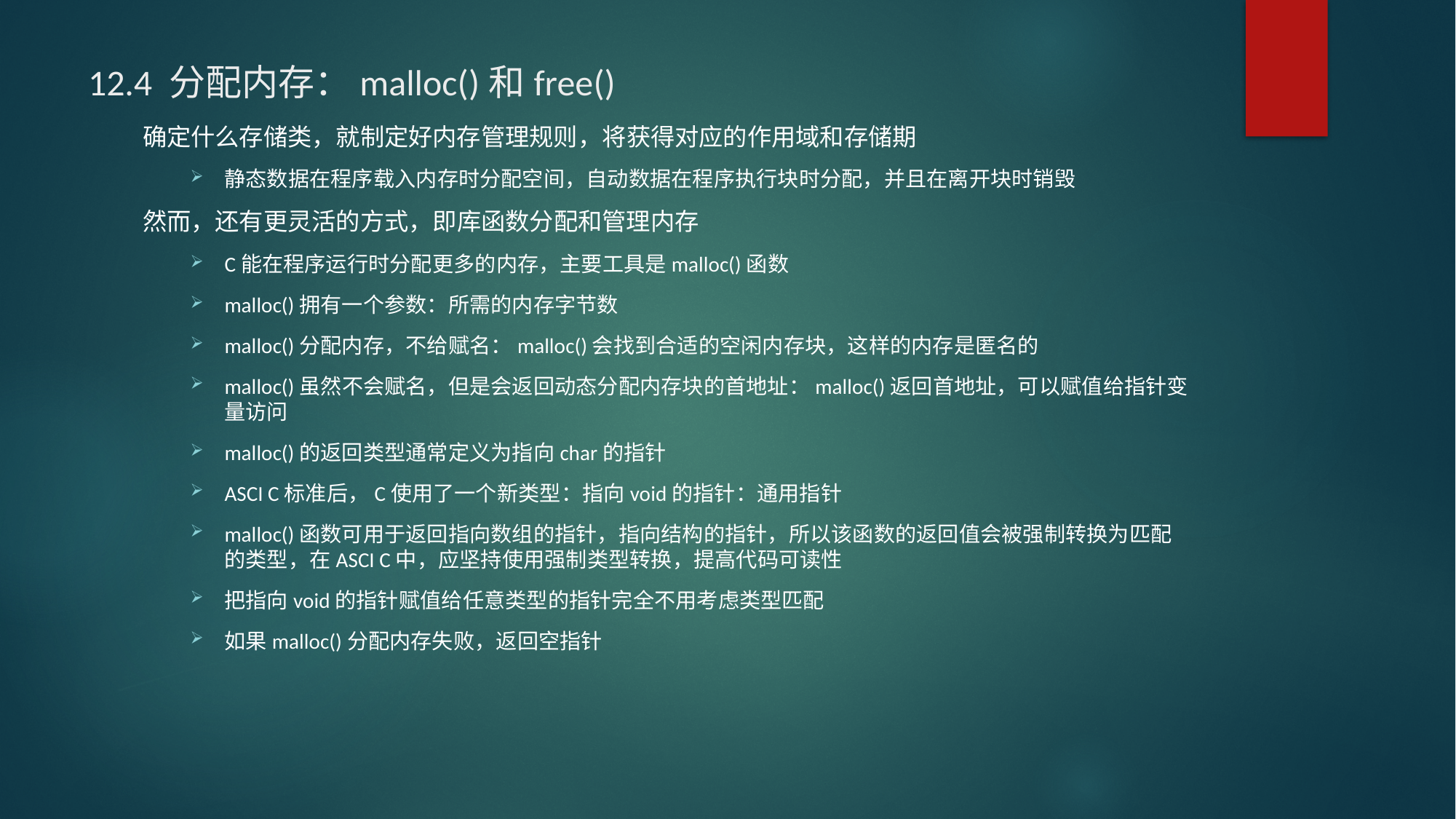

# 12.4 分配内存：malloc()和free()
确定什么存储类，就制定好内存管理规则，将获得对应的作用域和存储期
静态数据在程序载入内存时分配空间，自动数据在程序执行块时分配，并且在离开块时销毁
然而，还有更灵活的方式，即库函数分配和管理内存
C能在程序运行时分配更多的内存，主要工具是malloc()函数
malloc()拥有一个参数：所需的内存字节数
malloc()分配内存，不给赋名：malloc()会找到合适的空闲内存块，这样的内存是匿名的
malloc()虽然不会赋名，但是会返回动态分配内存块的首地址：malloc()返回首地址，可以赋值给指针变量访问
malloc()的返回类型通常定义为指向char的指针
ASCI C标准后，C使用了一个新类型：指向void的指针：通用指针
malloc()函数可用于返回指向数组的指针，指向结构的指针，所以该函数的返回值会被强制转换为匹配的类型，在ASCI C中，应坚持使用强制类型转换，提高代码可读性
把指向void的指针赋值给任意类型的指针完全不用考虑类型匹配
如果malloc()分配内存失败，返回空指针